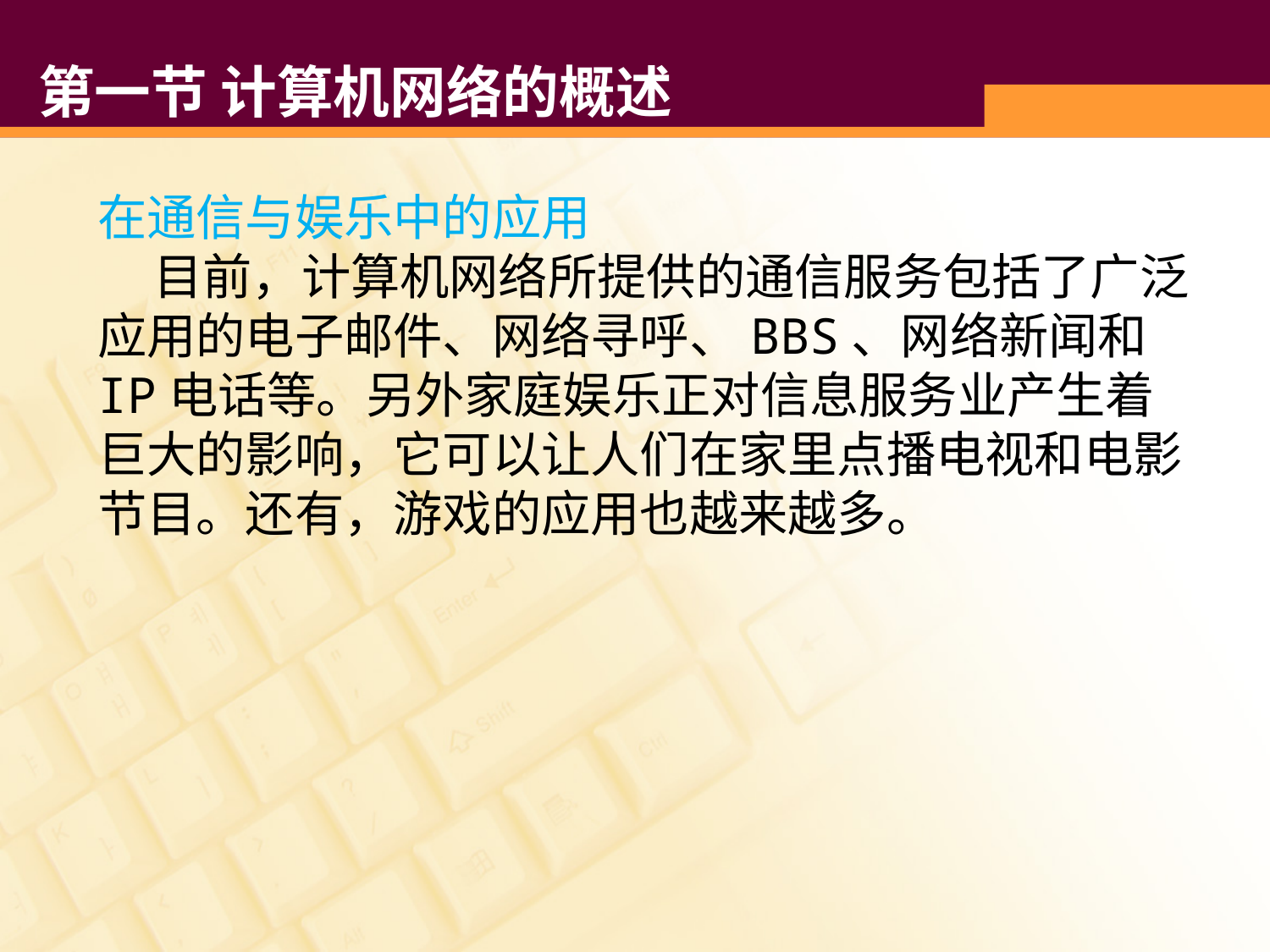

# 第一节 计算机网络的概述
在通信与娱乐中的应用
    目前，计算机网络所提供的通信服务包括了广泛应用的电子邮件、网络寻呼、BBS、网络新闻和IP电话等。另外家庭娱乐正对信息服务业产生着巨大的影响，它可以让人们在家里点播电视和电影节目。还有，游戏的应用也越来越多。